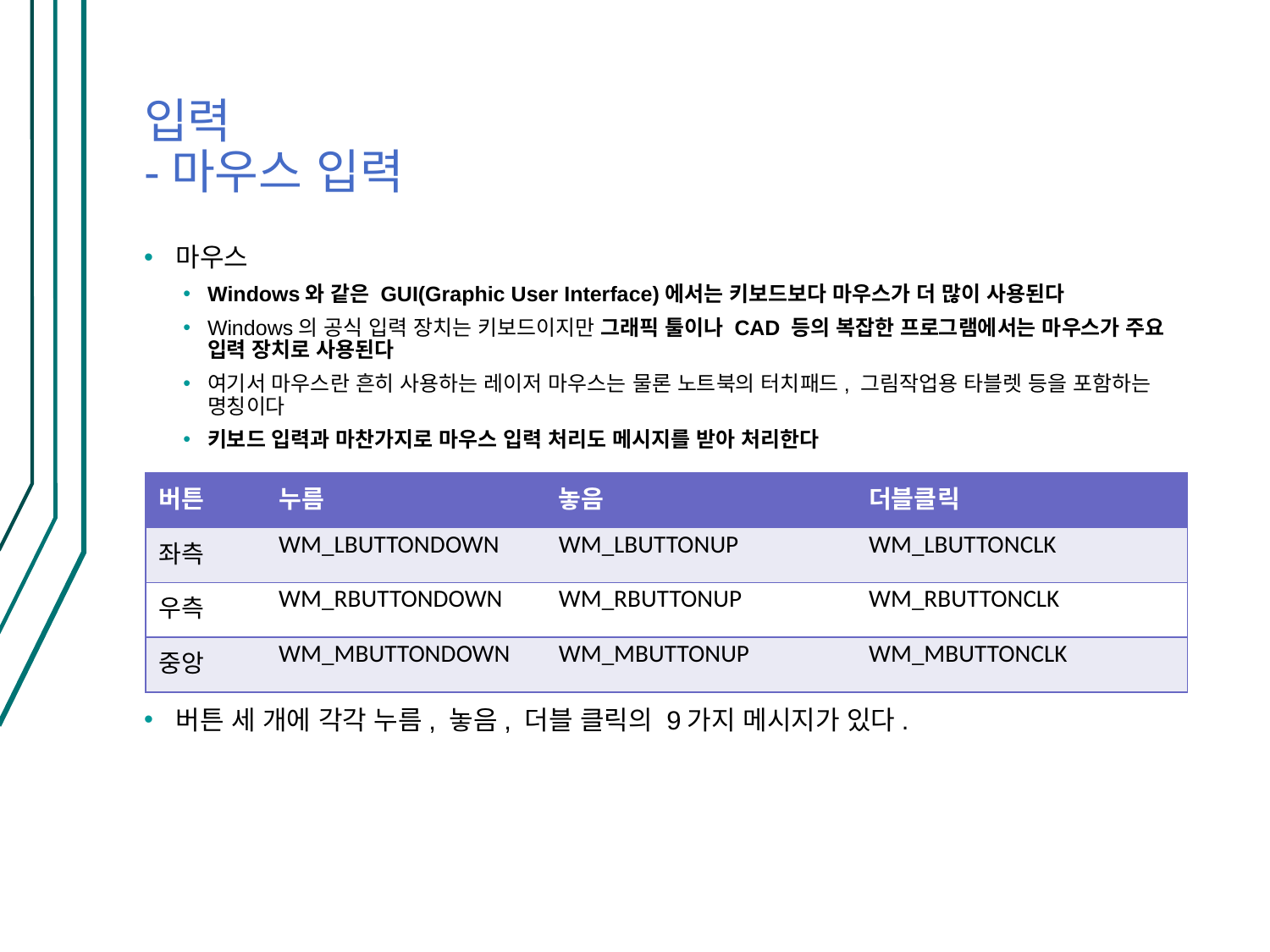

# 입력 -마우스 입력
마우스
Windows와 같은 GUI(Graphic User Interface)에서는 키보드보다 마우스가 더 많이 사용된다
Windows의 공식 입력 장치는 키보드이지만 그래픽 툴이나 CAD 등의 복잡한 프로그램에서는 마우스가 주요 입력 장치로 사용된다
여기서 마우스란 흔히 사용하는 레이저 마우스는 물론 노트북의 터치패드, 그림작업용 타블렛 등을 포함하는 명칭이다
키보드 입력과 마찬가지로 마우스 입력 처리도 메시지를 받아 처리한다

버튼 세 개에 각각 누름, 놓음, 더블 클릭의 9가지 메시지가 있다.
| 버튼 | 누름 | 놓음 | 더블클릭 |
| --- | --- | --- | --- |
| 좌측 | WM\_LBUTTONDOWN | WM\_LBUTTONUP | WM\_LBUTTONCLK |
| 우측 | WM\_RBUTTONDOWN | WM\_RBUTTONUP | WM\_RBUTTONCLK |
| 중앙 | WM\_MBUTTONDOWN | WM\_MBUTTONUP | WM\_MBUTTONCLK |